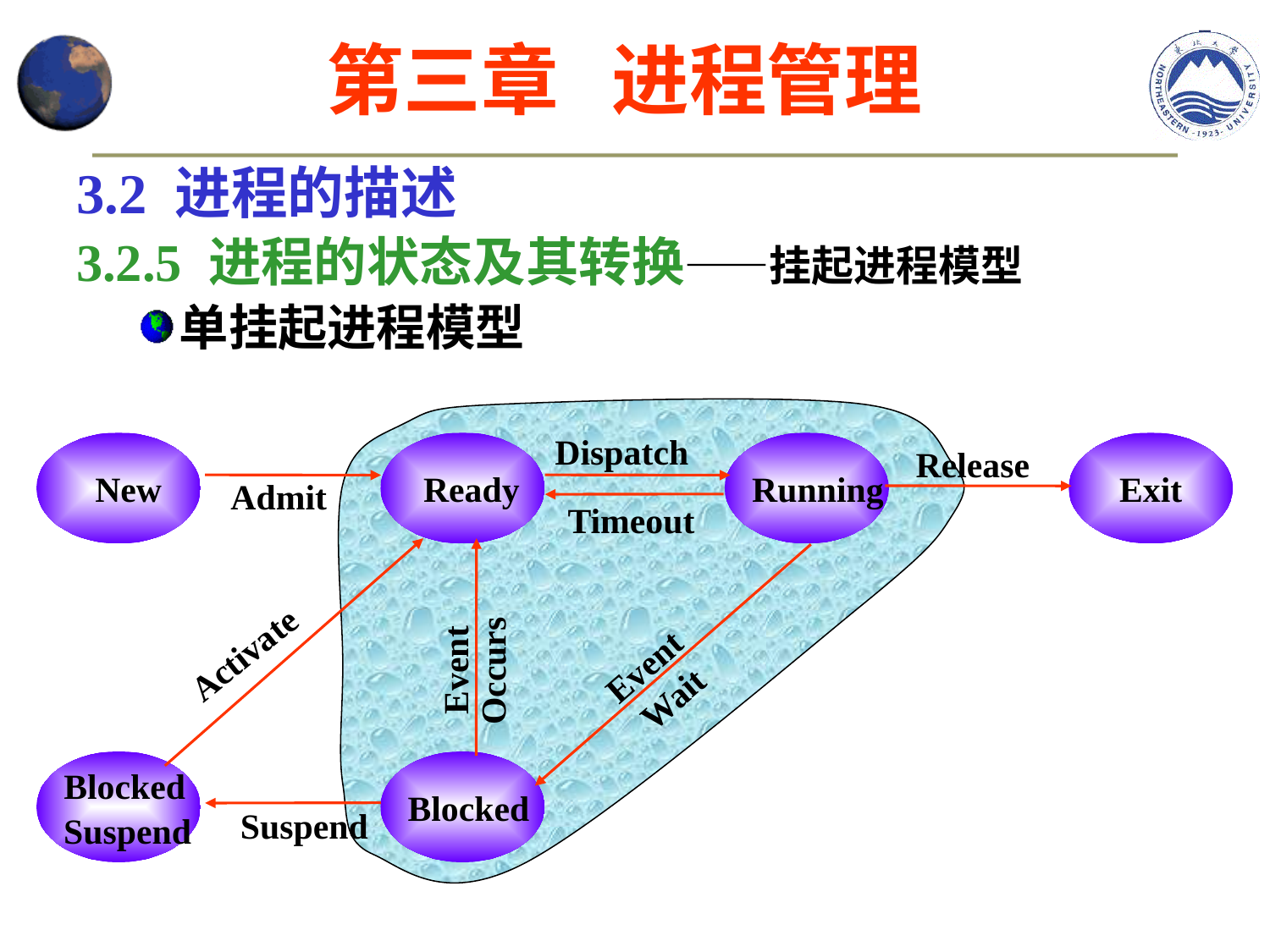

第三章   进程管理
3.2 进程的描述
3.2.5 进程的状态及其转换——挂起进程模型
单挂起进程模型

Dispatch

New
Ready
Running
Exit

Blocked
Blocked
Suspend
Release

Admit

Timeout

Activate

Event
Occurs

Event
Wait

Suspend